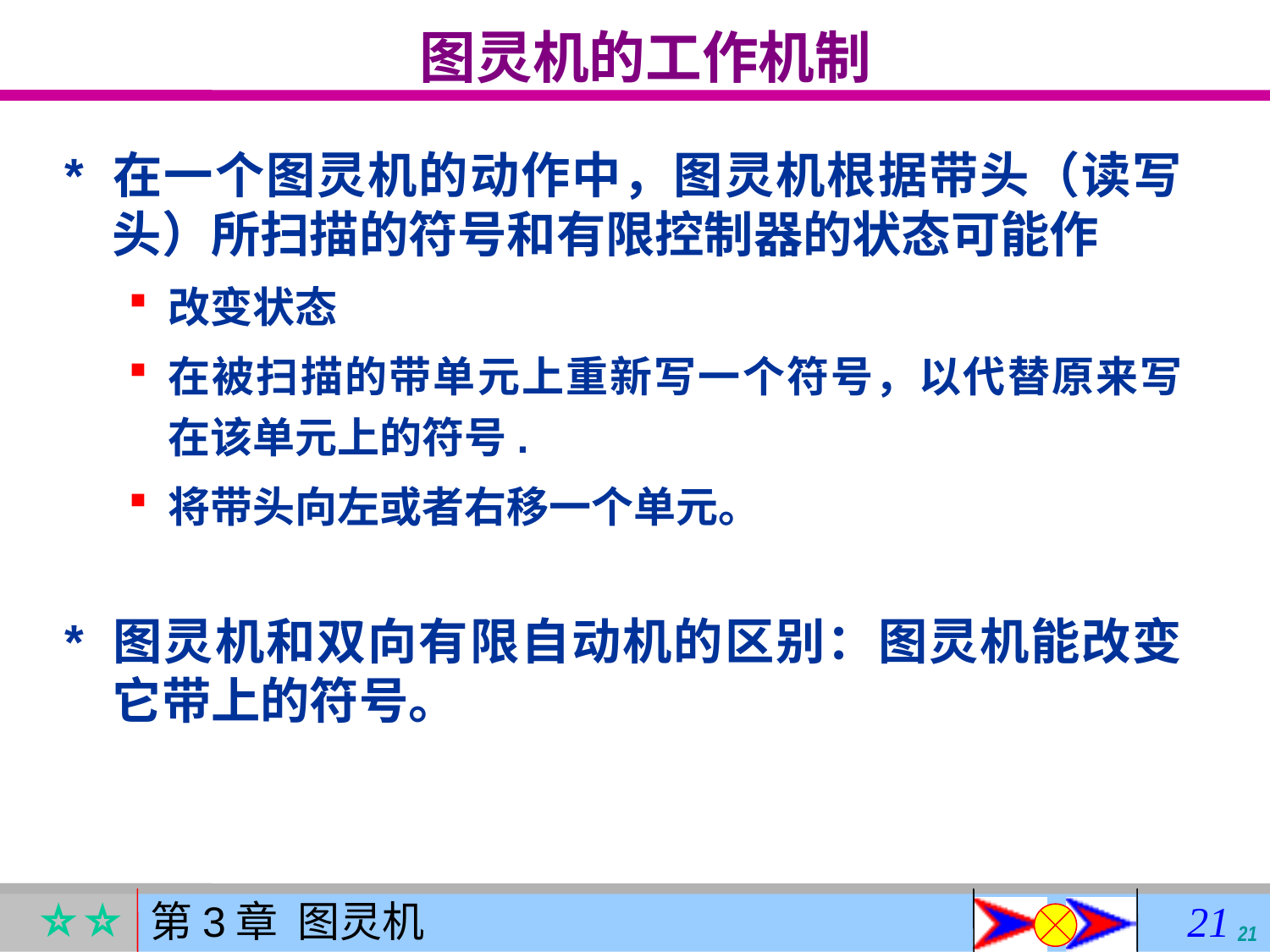

# 图灵机的工作机制
* 在一个图灵机的动作中，图灵机根据带头（读写头）所扫描的符号和有限控制器的状态可能作
改变状态
在被扫描的带单元上重新写一个符号，以代替原来写在该单元上的符号.
将带头向左或者右移一个单元。

* 图灵机和双向有限自动机的区别：图灵机能改变它带上的符号。
21